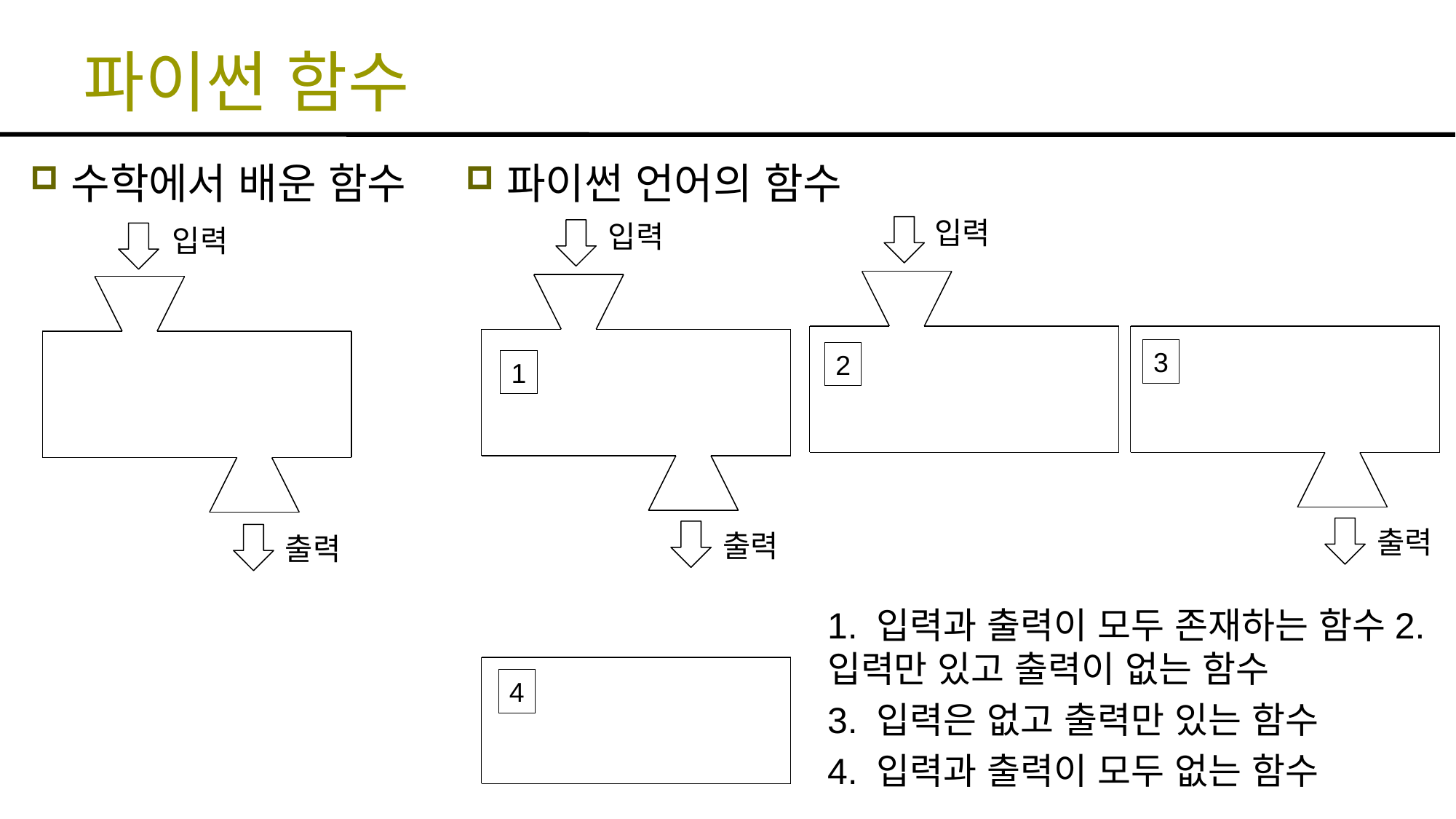

# 파이썬 함수
수학에서 배운 함수
파이썬 언어의 함수
입력
입력
입력

출력

출력
3
2
1

출력
1. 입력과 출력이 모두 존재하는 함수2. 입력만 있고 출력이 없는 함수
3. 입력은 없고 출력만 있는 함수
4. 입력과 출력이 모두 없는 함수

4